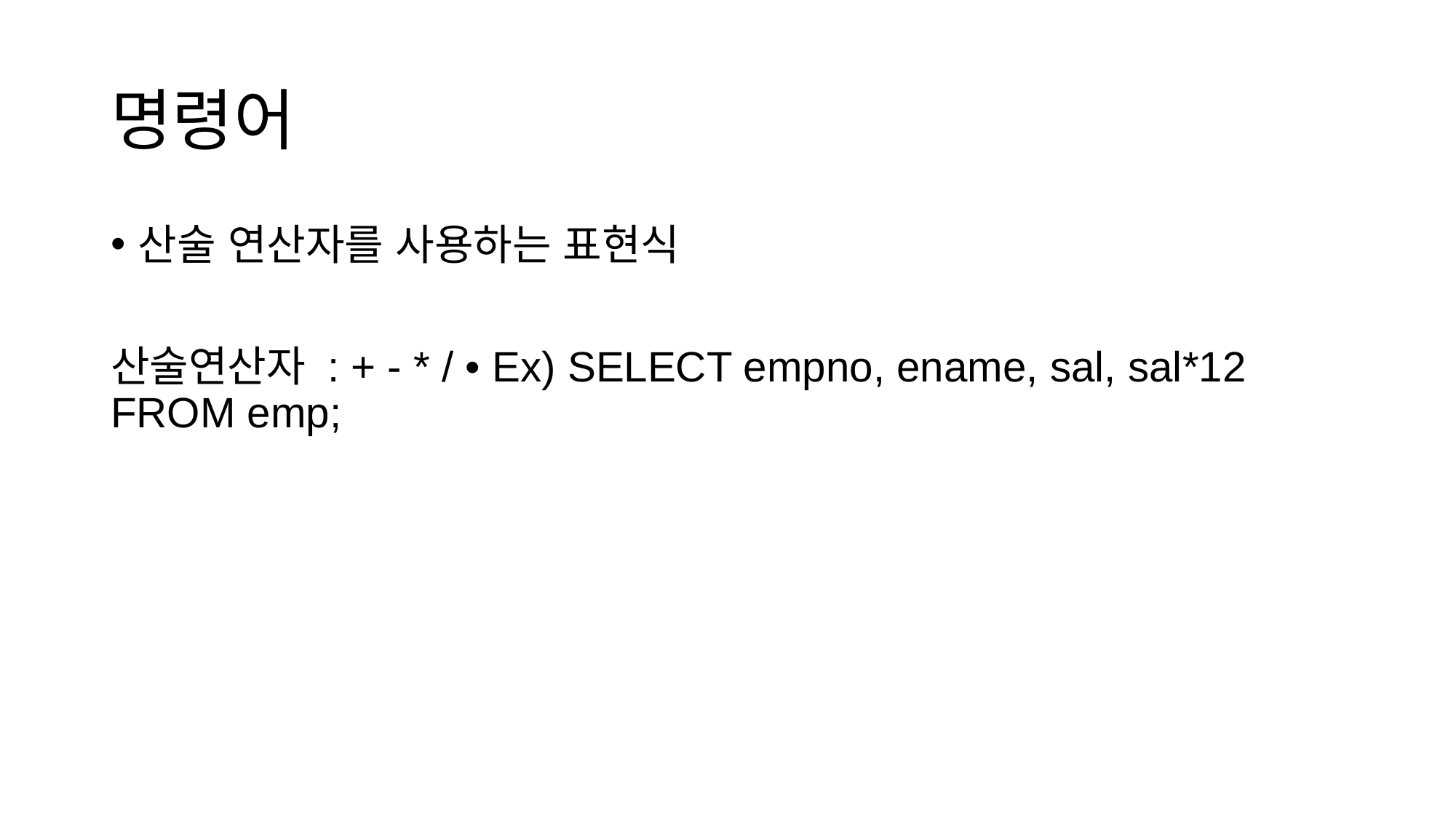

# 명령어
산술 연산자를 사용하는 표현식

산술연산자 : + - * / • Ex) SELECT empno, ename, sal, sal*12 FROM emp;